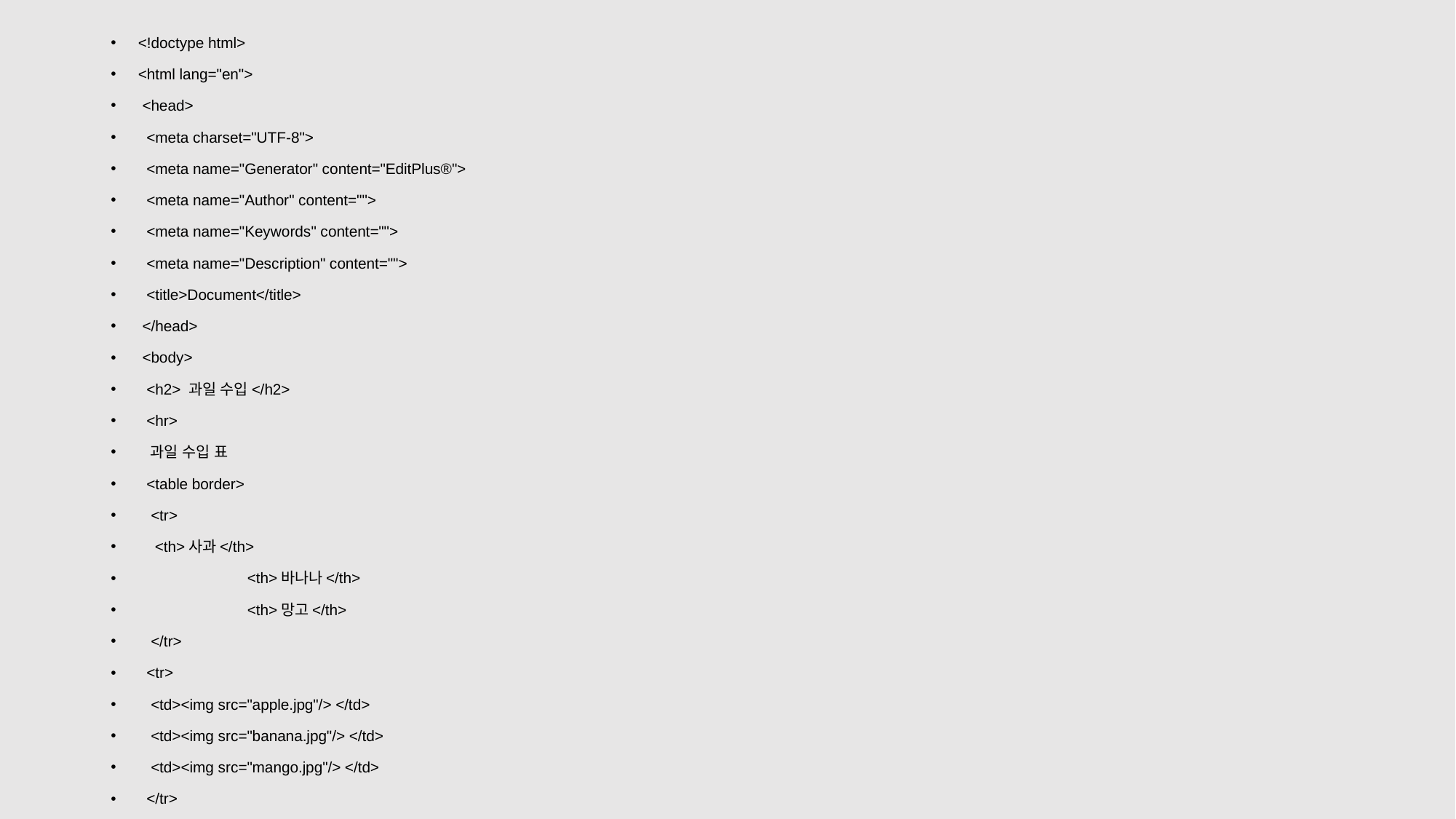

<!doctype html>
<html lang="en">
 <head>
  <meta charset="UTF-8">
  <meta name="Generator" content="EditPlus®">
  <meta name="Author" content="">
  <meta name="Keywords" content="">
  <meta name="Description" content="">
  <title>Document</title>
 </head>
 <body>
  <h2> 과일 수입</h2>
  <hr>
  과일 수입 표
  <table border>
   <tr>
    <th>사과</th>
	<th>바나나</th>
	<th>망고</th>
   </tr>
  <tr>
   <td><img src="apple.jpg"/> </td>
   <td><img src="banana.jpg"/> </td>
   <td><img src="mango.jpg"/> </td>
  </tr>
  <tr>
   <th>페루</th>
   <th>필리핀</th>
   <th>호주</th>
  </tr>
  </table>
 </body>
</html>